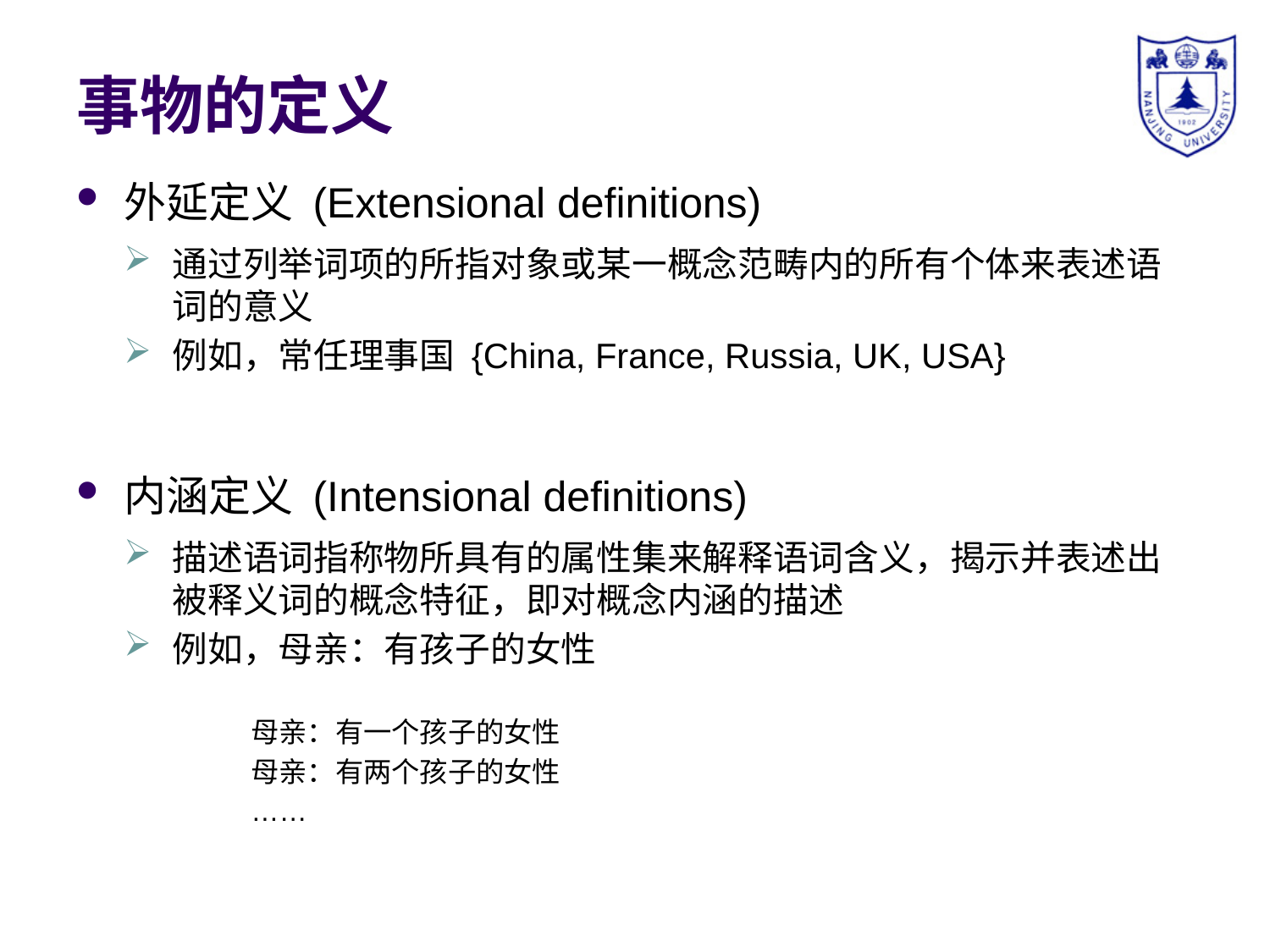

# 事物的定义
外延定义 (Extensional definitions)
通过列举词项的所指对象或某一概念范畴内的所有个体来表述语词的意义
例如，常任理事国 {China, France, Russia, UK, USA}

内涵定义 (Intensional definitions)
描述语词指称物所具有的属性集来解释语词含义，揭示并表述出被释义词的概念特征，即对概念内涵的描述
例如，母亲：有孩子的女性

母亲：有一个孩子的女性
母亲：有两个孩子的女性
……

31